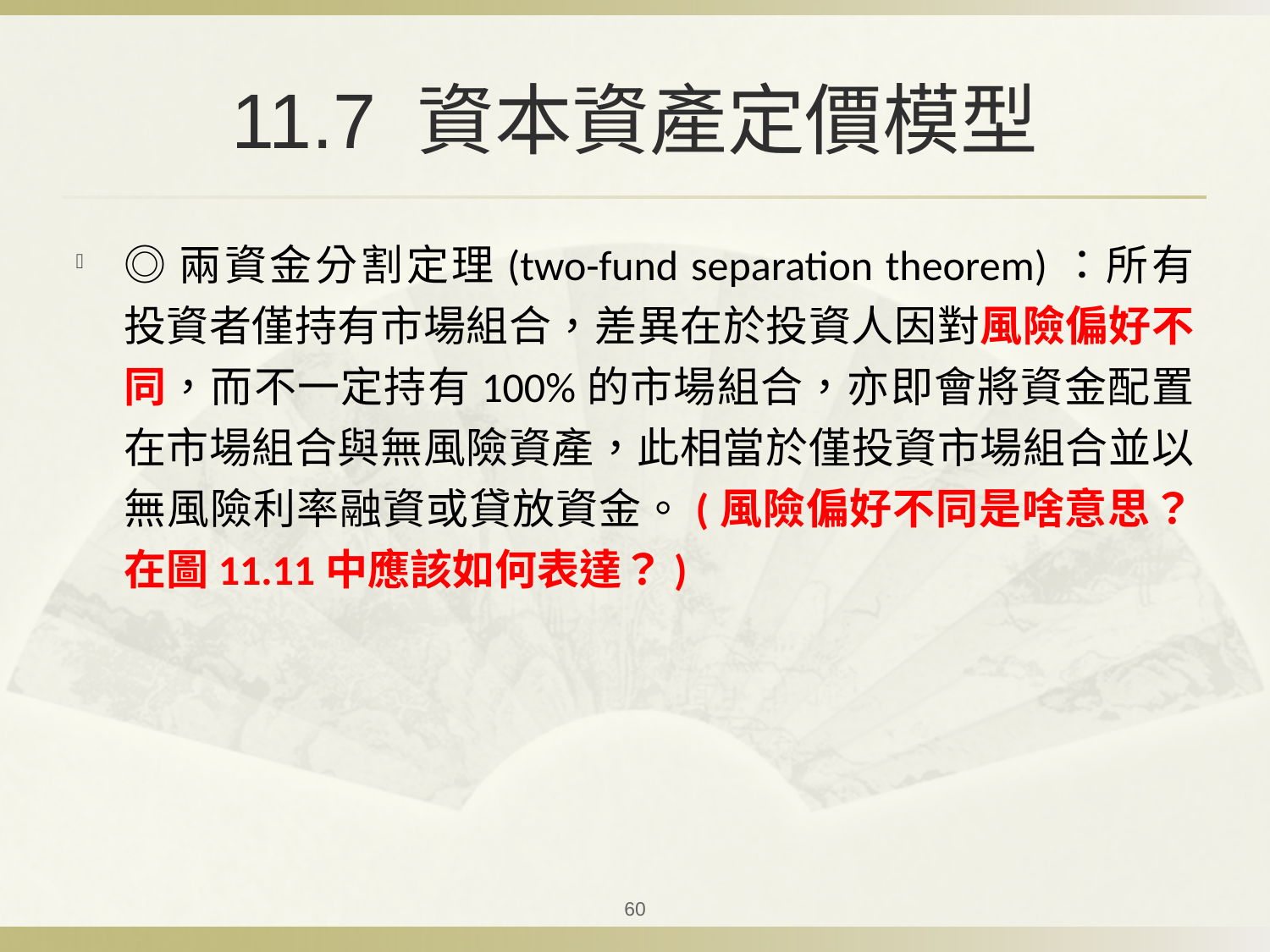

# 11.7 資本資產定價模型
◎兩資金分割定理(two-fund separation theorem)：所有投資者僅持有市場組合，差異在於投資人因對風險偏好不同，而不一定持有100%的市場組合，亦即會將資金配置在市場組合與無風險資產，此相當於僅投資市場組合並以無風險利率融資或貸放資金。(風險偏好不同是啥意思？在圖11.11中應該如何表達？)

60